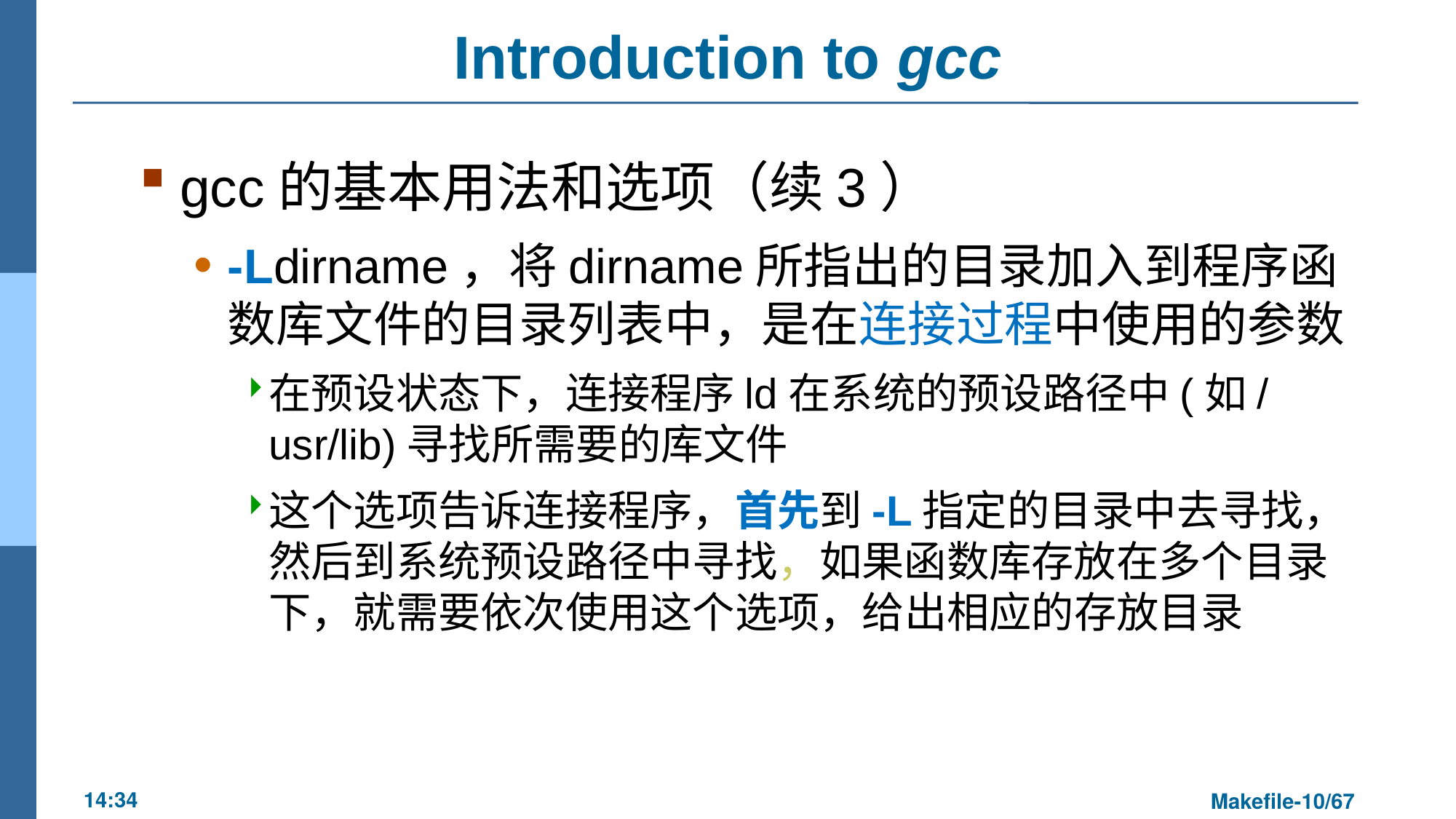

# Introduction to gcc
gcc的基本用法和选项（续3）
-Ldirname，将dirname所指出的目录加入到程序函数库文件的目录列表中，是在连接过程中使用的参数
在预设状态下，连接程序ld在系统的预设路径中(如/usr/lib)寻找所需要的库文件
这个选项告诉连接程序，首先到-L指定的目录中去寻找，然后到系统预设路径中寻找，如果函数库存放在多个目录下，就需要依次使用这个选项，给出相应的存放目录